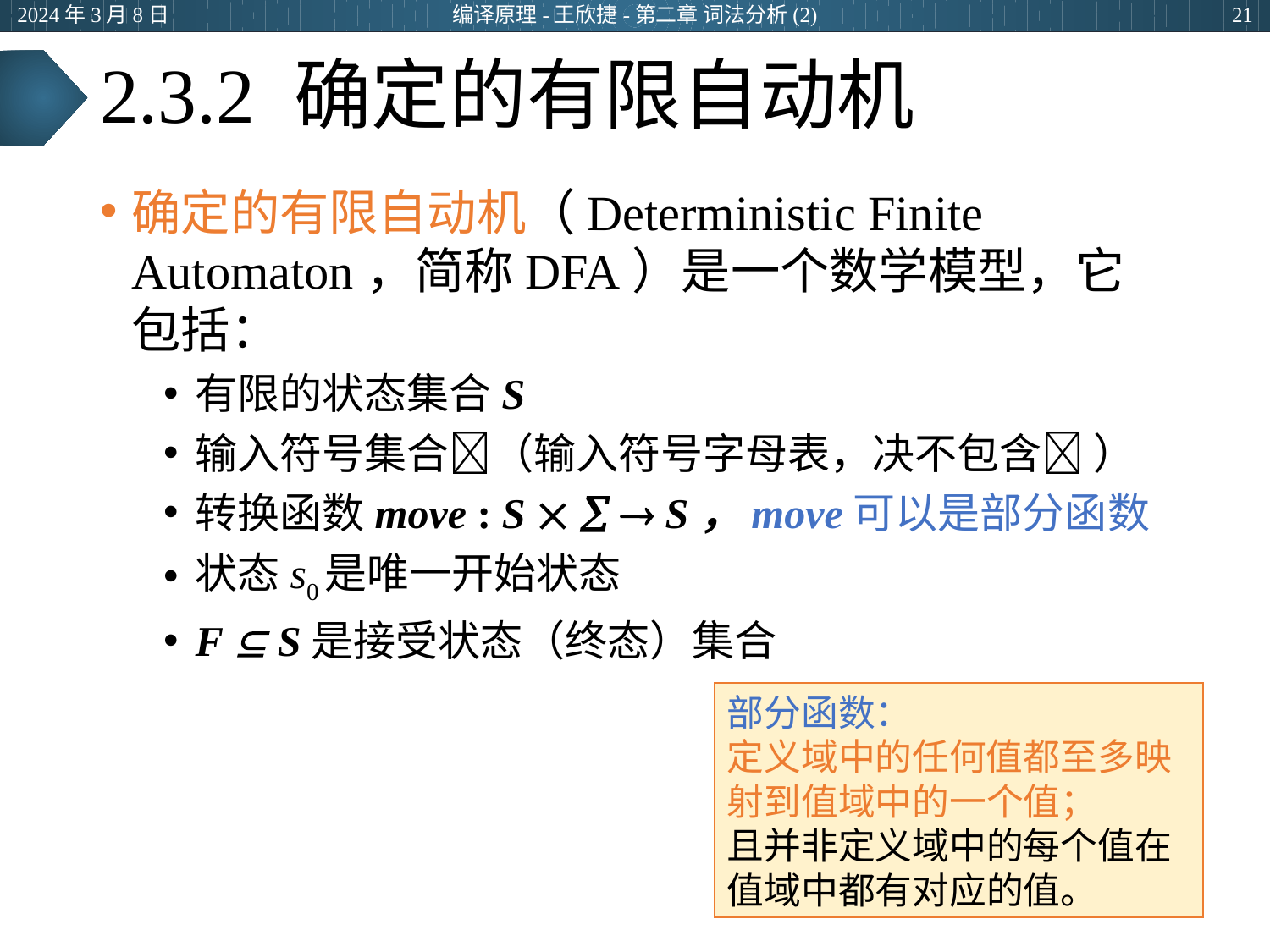

2024年3月8日
编译原理-王欣捷-第二章 词法分析(2)
21
# 2.3.2 确定的有限自动机
确定的有限自动机（Deterministic Finite Automaton，简称DFA）是一个数学模型，它包括：
有限的状态集合S
输入符号集合∑（输入符号字母表，决不包含ε ）
转换函数move : S × ∑ → S，move可以是部分函数
状态s0是唯一开始状态
F ⊆ S是接受状态（终态）集合

部分函数：
定义域中的任何值都至多映
射到值域中的一个值；
且并非定义域中的每个值在
值域中都有对应的值。